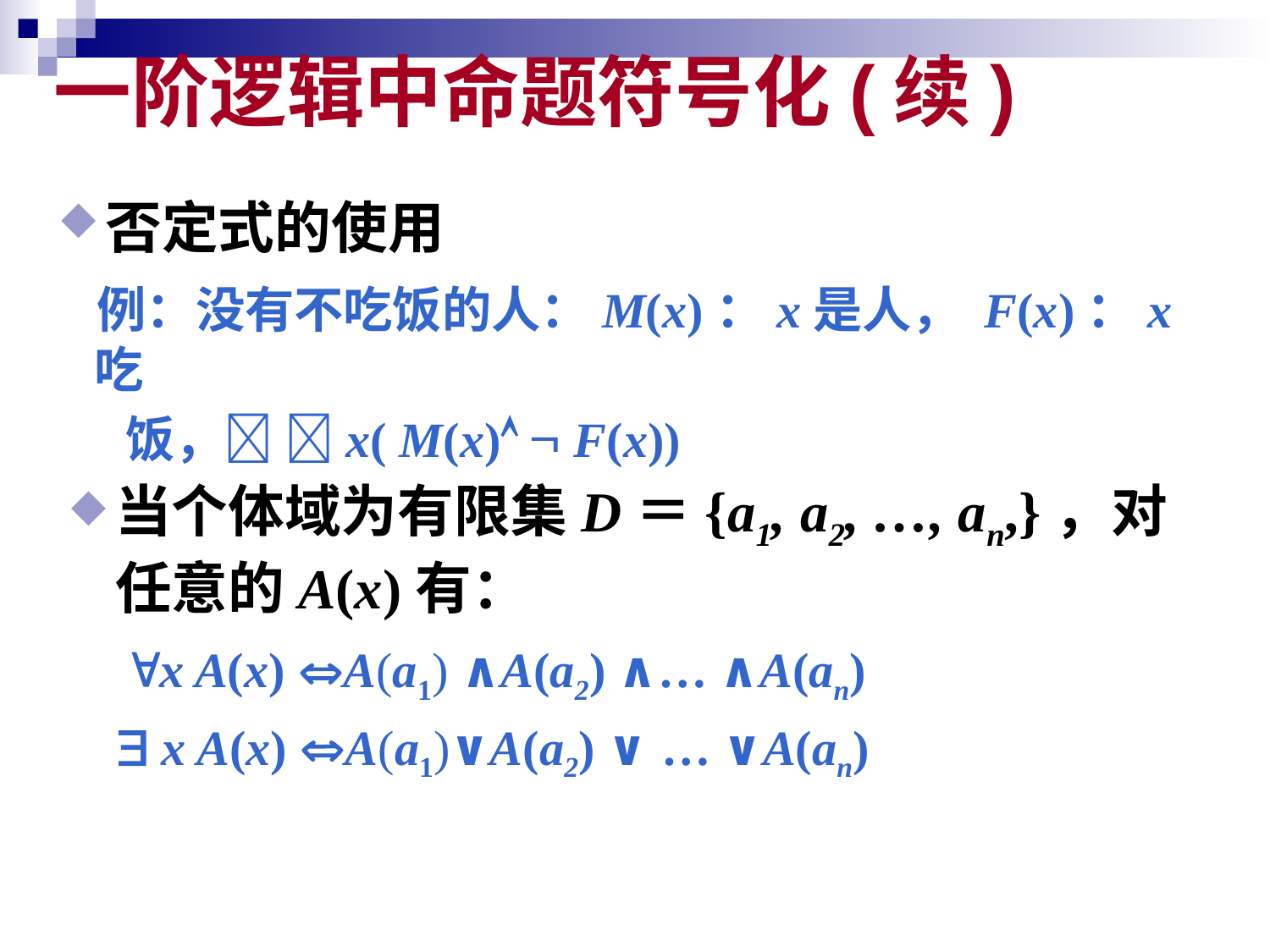

# 一阶逻辑中命题符号化(续)
否定式的使用
  例：没有不吃饭的人：M(x)：x是人， F(x)：x吃
     饭，¬ ∃x( M(x)∧ ¬ F(x))

当个体域为有限集D＝{a1, a2, …, an,}，对任意的A(x)有：
    ∀x A(x) ⇔A(a1) ∧A(a2) ∧… ∧A(an)
    ∃ x A(x) ⇔A(a1)∨A(a2) ∨ … ∨A(an)
38